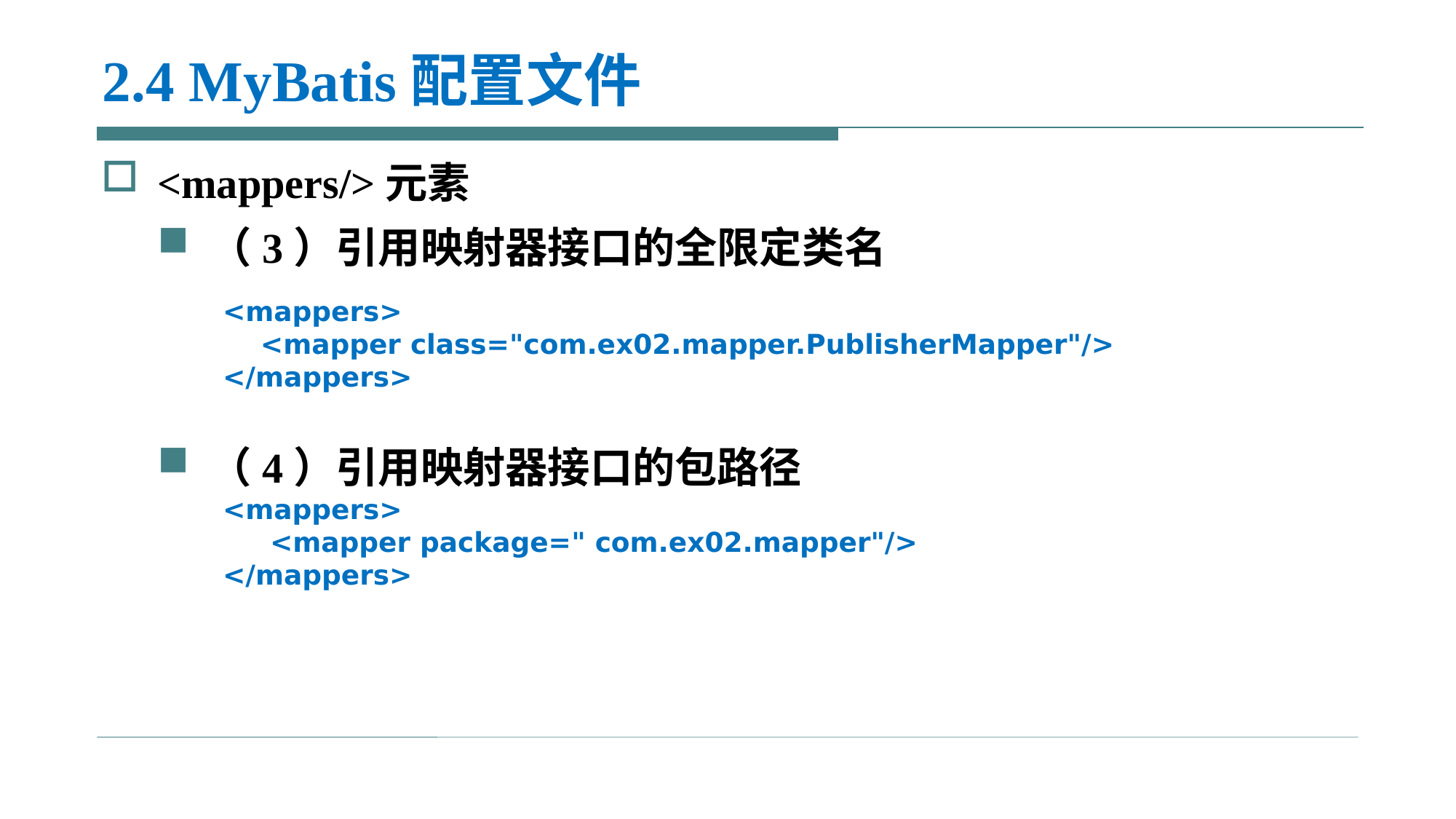

# 2.4 MyBatis配置文件
<mappers/>元素
（3）引用映射器接口的全限定类名

（4）引用映射器接口的包路径
<mappers>
    <mapper class="com.ex02.mapper.PublisherMapper"/>
</mappers>
<mappers>
     <mapper package=" com.ex02.mapper"/>
</mappers>
42